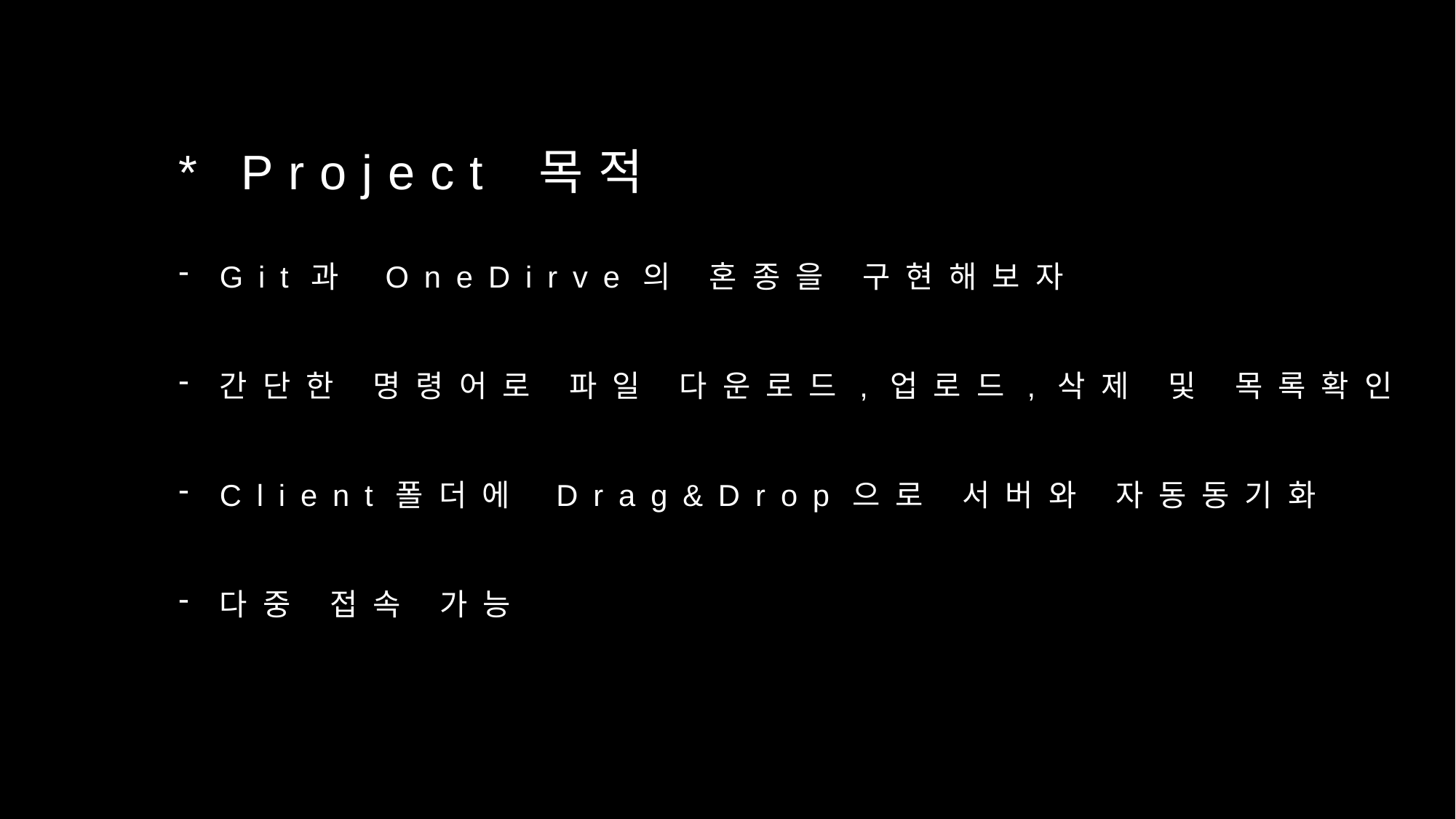

* Project 목적

Git과 OneDirve의 혼종을 구현해보자

간단한 명령어로 파일 다운로드,업로드,삭제 및 목록확인

Client폴더에 Drag&Drop으로 서버와 자동동기화

다중 접속 가능